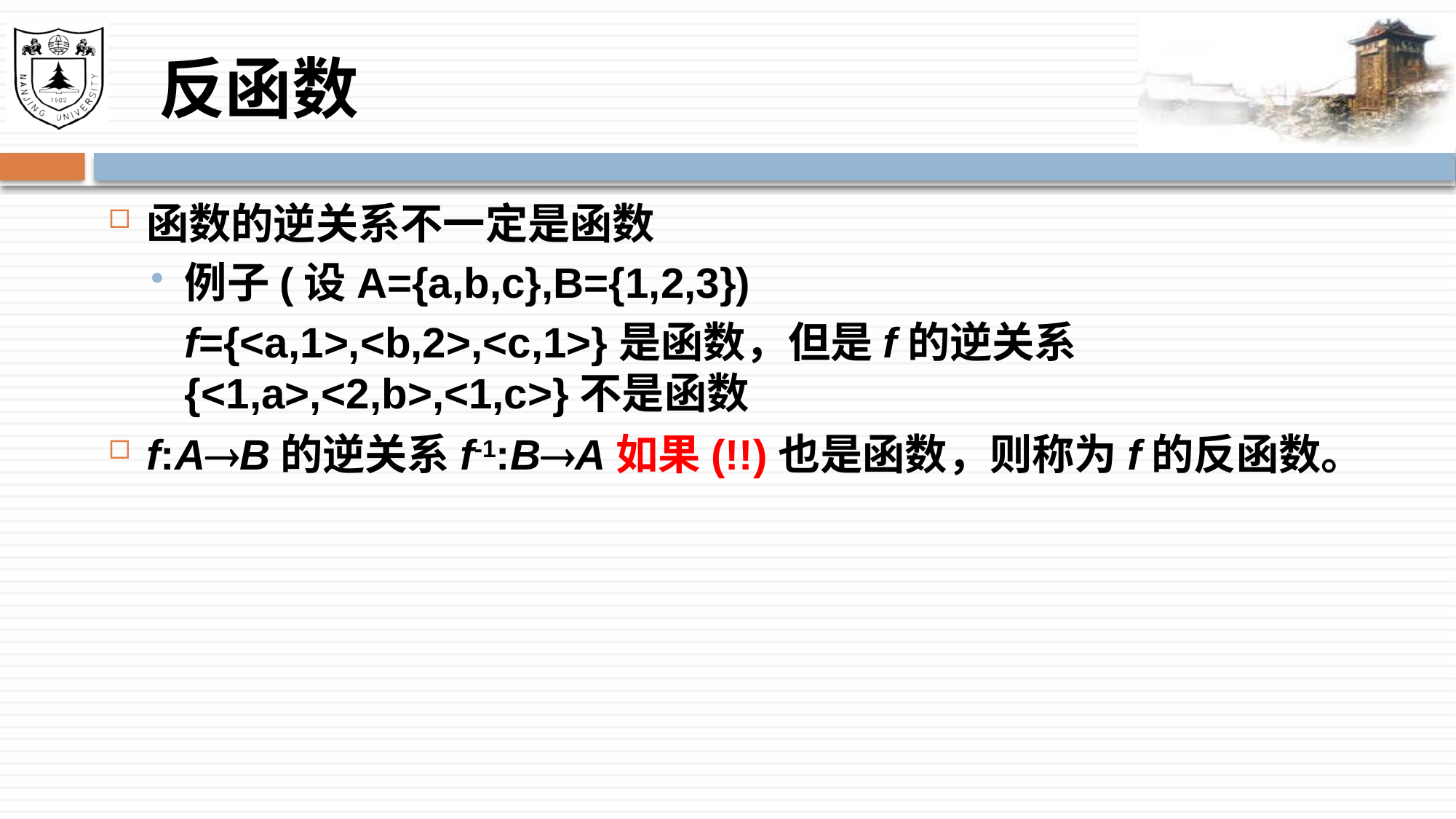

# 反函数
函数的逆关系不一定是函数
例子(设A={a,b,c},B={1,2,3})
	f={<a,1>,<b,2>,<c,1>}是函数，但是f的逆关系{<1,a>,<2,b>,<1,c>}不是函数
f:A→B的逆关系f-1:B→A如果(!!)也是函数，则称为f的反函数。